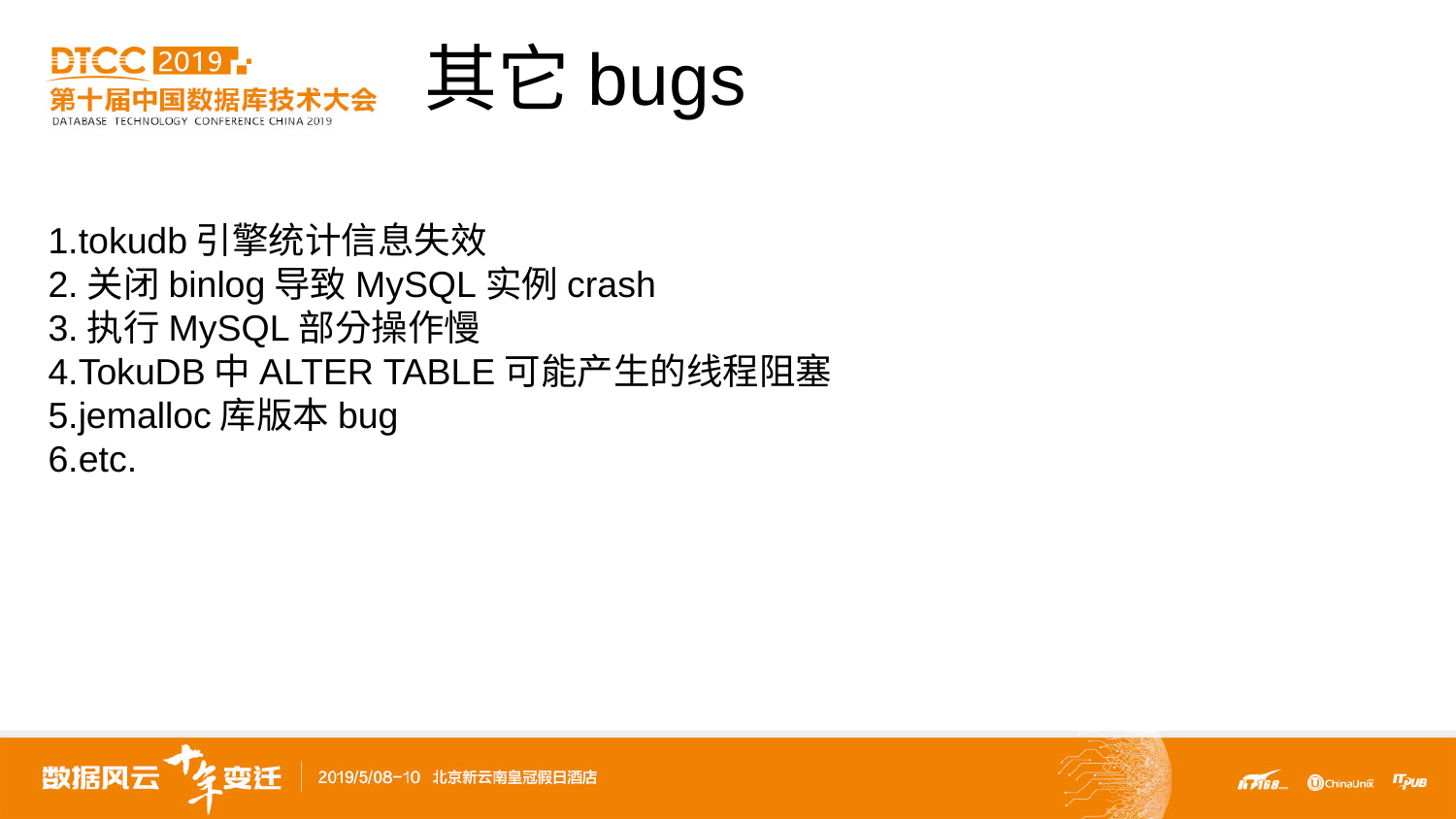

# 其它bugs
1.tokudb引擎统计信息失效
2.关闭binlog导致MySQL实例crash
3.执行MySQL部分操作慢
4.TokuDB中ALTER TABLE可能产生的线程阻塞
5.jemalloc库版本bug
6.etc.